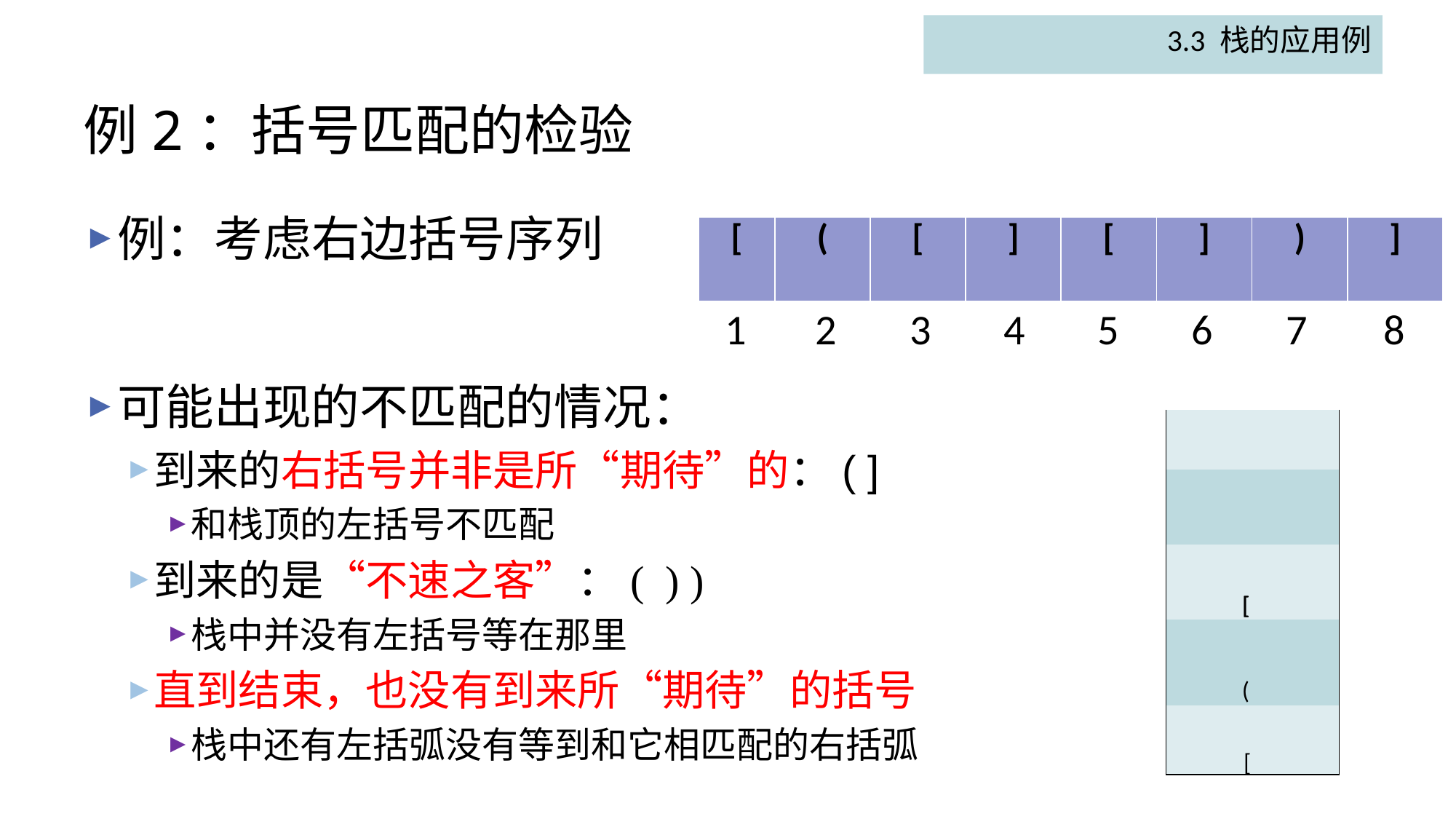

3.3 栈的应用例

# 例2：括号匹配的检验
例：考虑右边括号序列

| [ | ( | [ | ] | [ | ] | ) | ] |
| --- | --- | --- | --- | --- | --- | --- | --- |
1
2
3
4
5
6
7
8
可能出现的不匹配的情况：
到来的右括号并非是所“期待”的：( ]
和栈顶的左括号不匹配
到来的是“不速之客”：(  ) )
栈中并没有左括号等在那里
直到结束，也没有到来所“期待”的括号
栈中还有左括弧没有等到和它相匹配的右括弧
|  |
| --- |
|  |
|  |
|  |
|  |
[
[
(
[